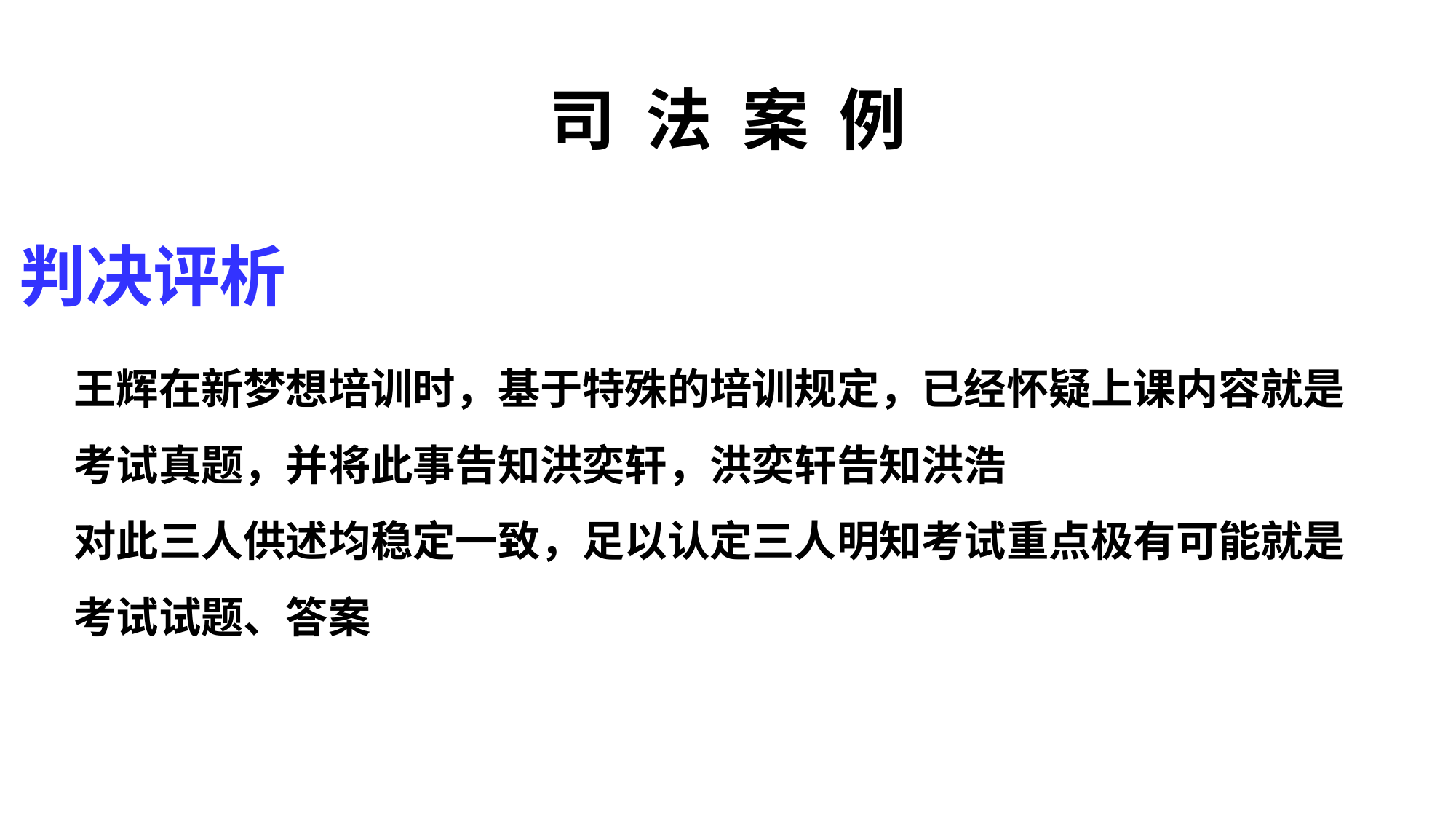

# 司  法  案  例
判决评析

王辉在新梦想培训时，基于特殊的培训规定，已经怀疑上课内容就是
考试真题，并将此事告知洪奕轩，洪奕轩告知洪浩
对此三人供述均稳定一致，足以认定三人明知考试重点极有可能就是
考试试题、答案